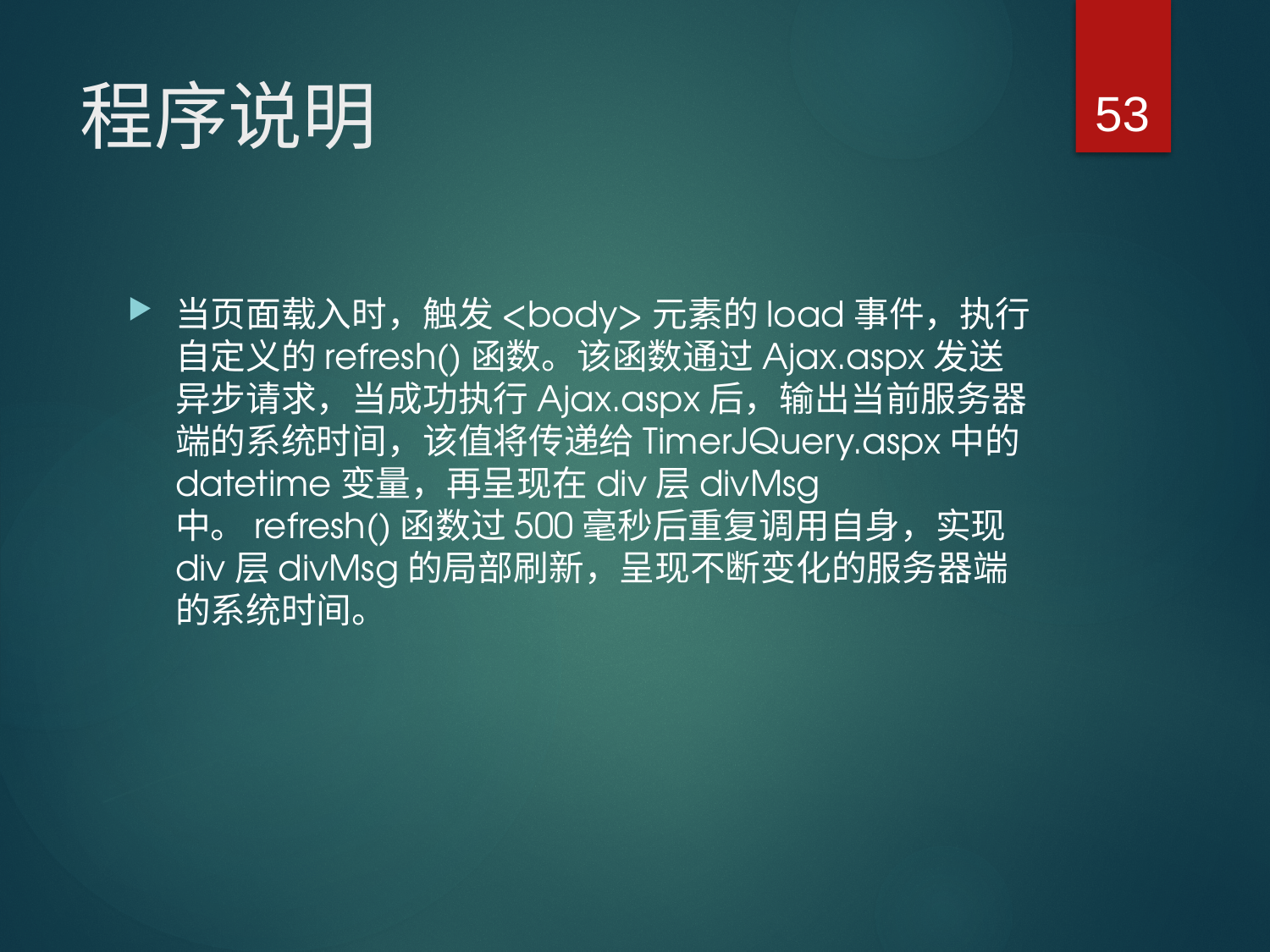

53
# 程序说明
当页面载入时，触发<body>元素的load事件，执行自定义的refresh()函数。该函数通过Ajax.aspx发送异步请求，当成功执行Ajax.aspx后，输出当前服务器端的系统时间，该值将传递给TimerJQuery.aspx中的datetime变量，再呈现在div层divMsg中。refresh()函数过500毫秒后重复调用自身，实现div层divMsg的局部刷新，呈现不断变化的服务器端的系统时间。